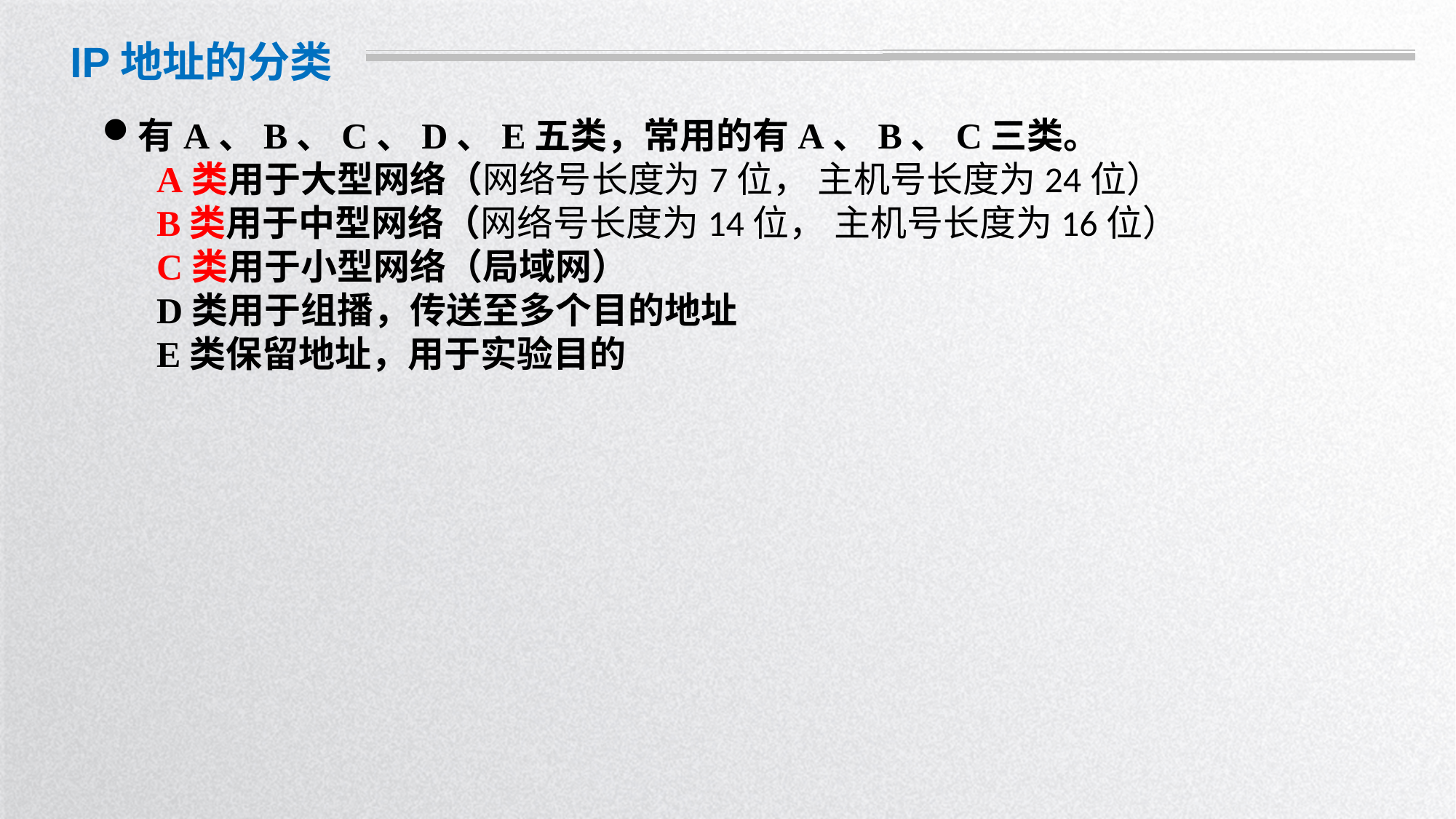

IP地址的分类
有A、B、C、D、E五类，常用的有A、B、C三类。
A类用于大型网络（网络号长度为7位， 主机号长度为24位）
B类用于中型网络（网络号长度为14位， 主机号长度为16位）
C类用于小型网络（局域网）
D类用于组播，传送至多个目的地址
E类保留地址，用于实验目的